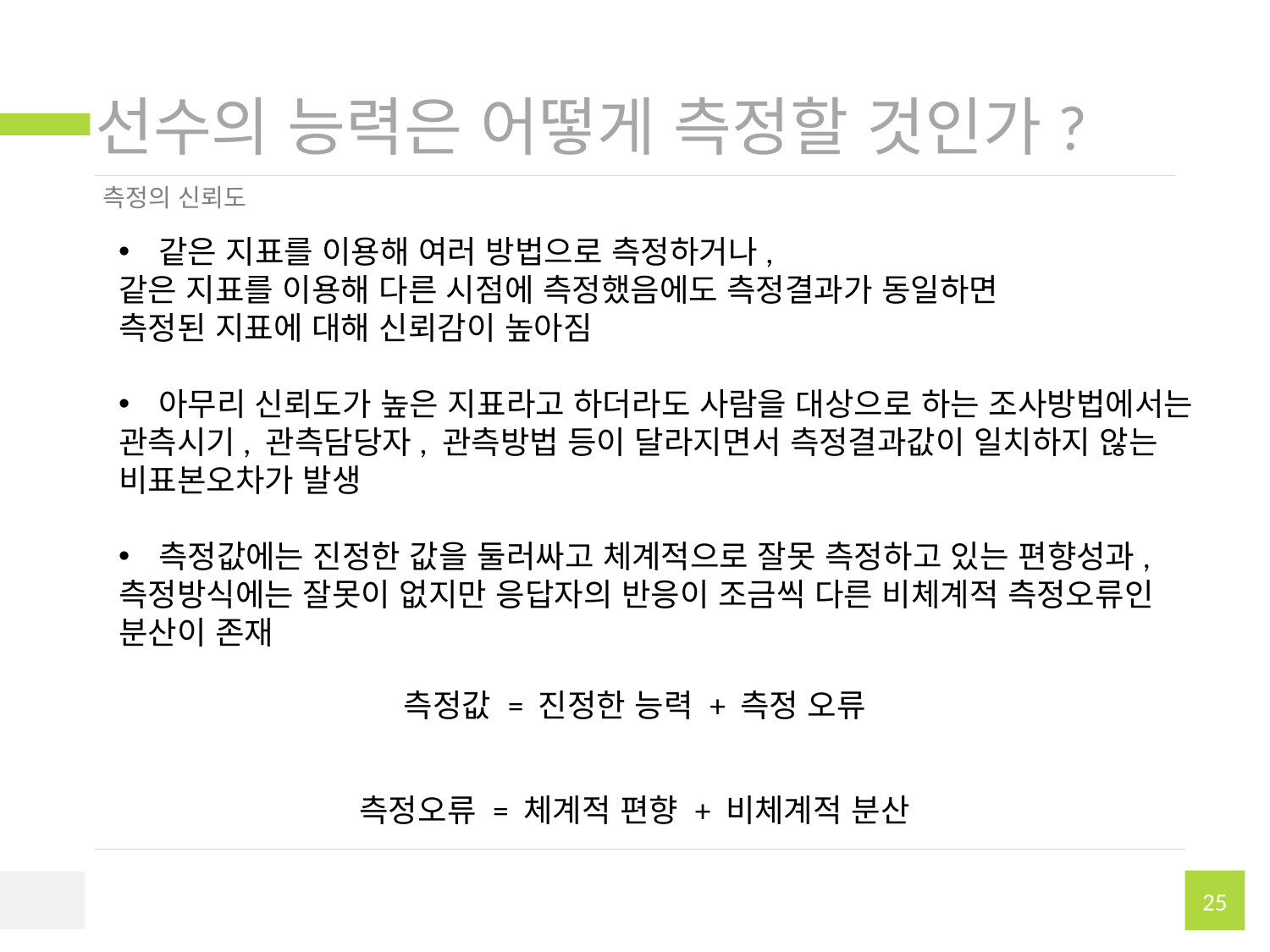

# 선수의 능력은 어떻게 측정할 것인가?
측정의 신뢰도
같은 지표를 이용해 여러 방법으로 측정하거나,
같은 지표를 이용해 다른 시점에 측정했음에도 측정결과가 동일하면
측정된 지표에 대해 신뢰감이 높아짐

아무리 신뢰도가 높은 지표라고 하더라도 사람을 대상으로 하는 조사방법에서는
관측시기, 관측담당자, 관측방법 등이 달라지면서 측정결과값이 일치하지 않는
비표본오차가 발생

측정값에는 진정한 값을 둘러싸고 체계적으로 잘못 측정하고 있는 편향성과,
측정방식에는 잘못이 없지만 응답자의 반응이 조금씩 다른 비체계적 측정오류인
분산이 존재

측정값 = 진정한 능력 + 측정 오류
측정오류 = 체계적 편향 + 비체계적 분산